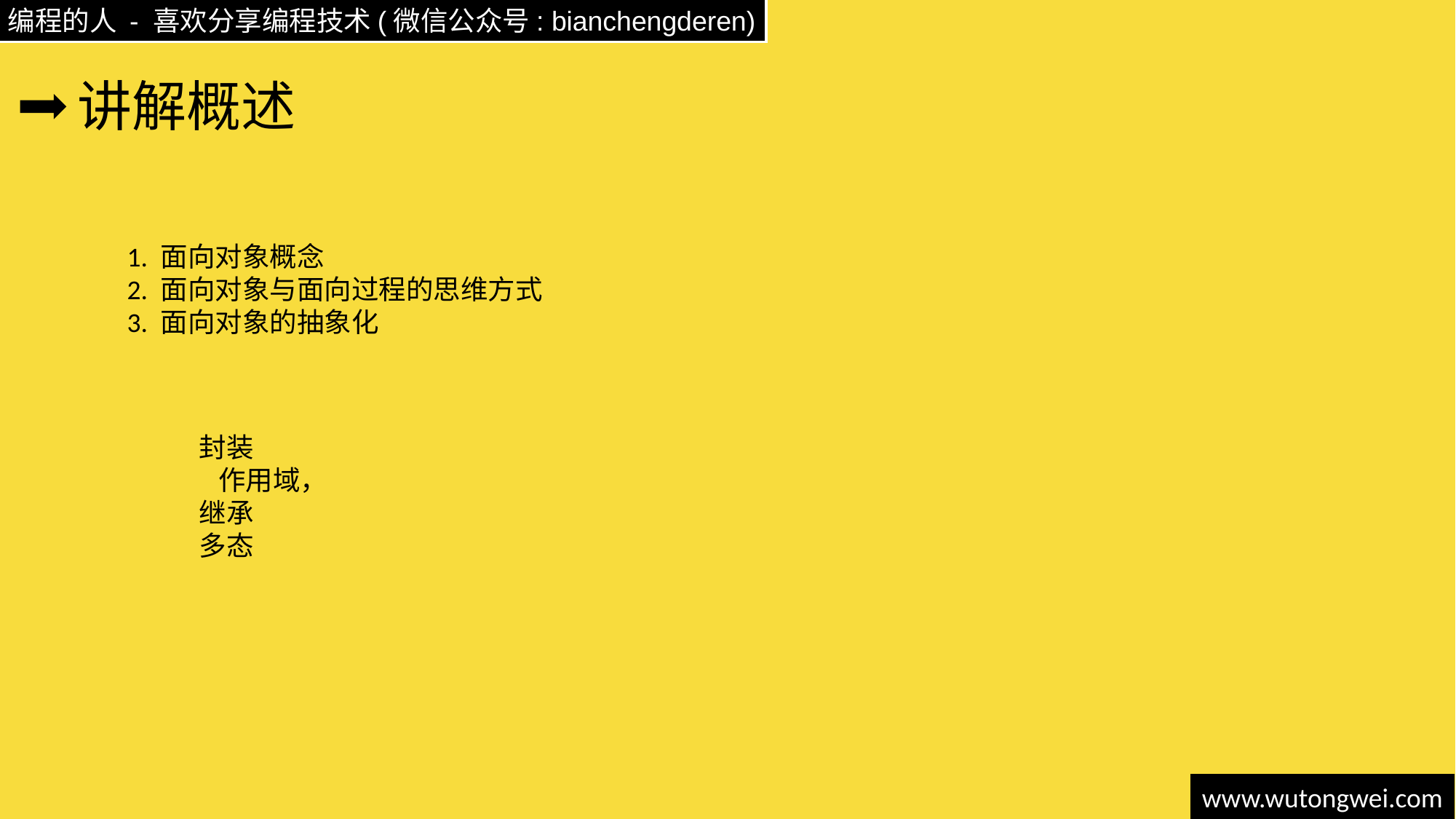

# 讲解概述
1. 面向对象概念
2. 面向对象与面向过程的思维方式
3. 面向对象的抽象化
封装
  作用域，
继承
多态